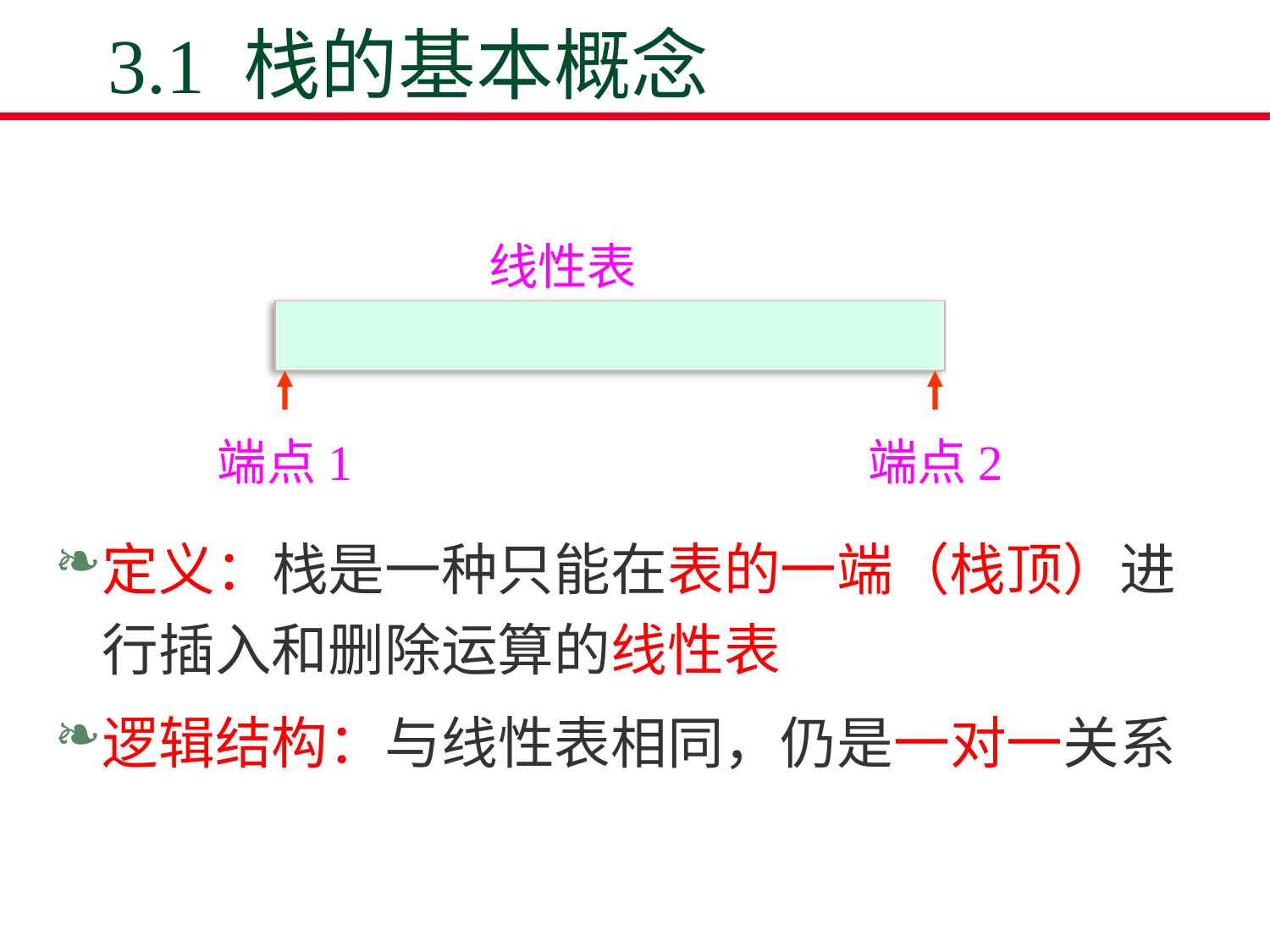

# 3.1 栈的基本概念
线性表

端点1
端点2
定义：栈是一种只能在表的一端（栈顶）进行插入和删除运算的线性表
逻辑结构：与线性表相同，仍是一对一关系